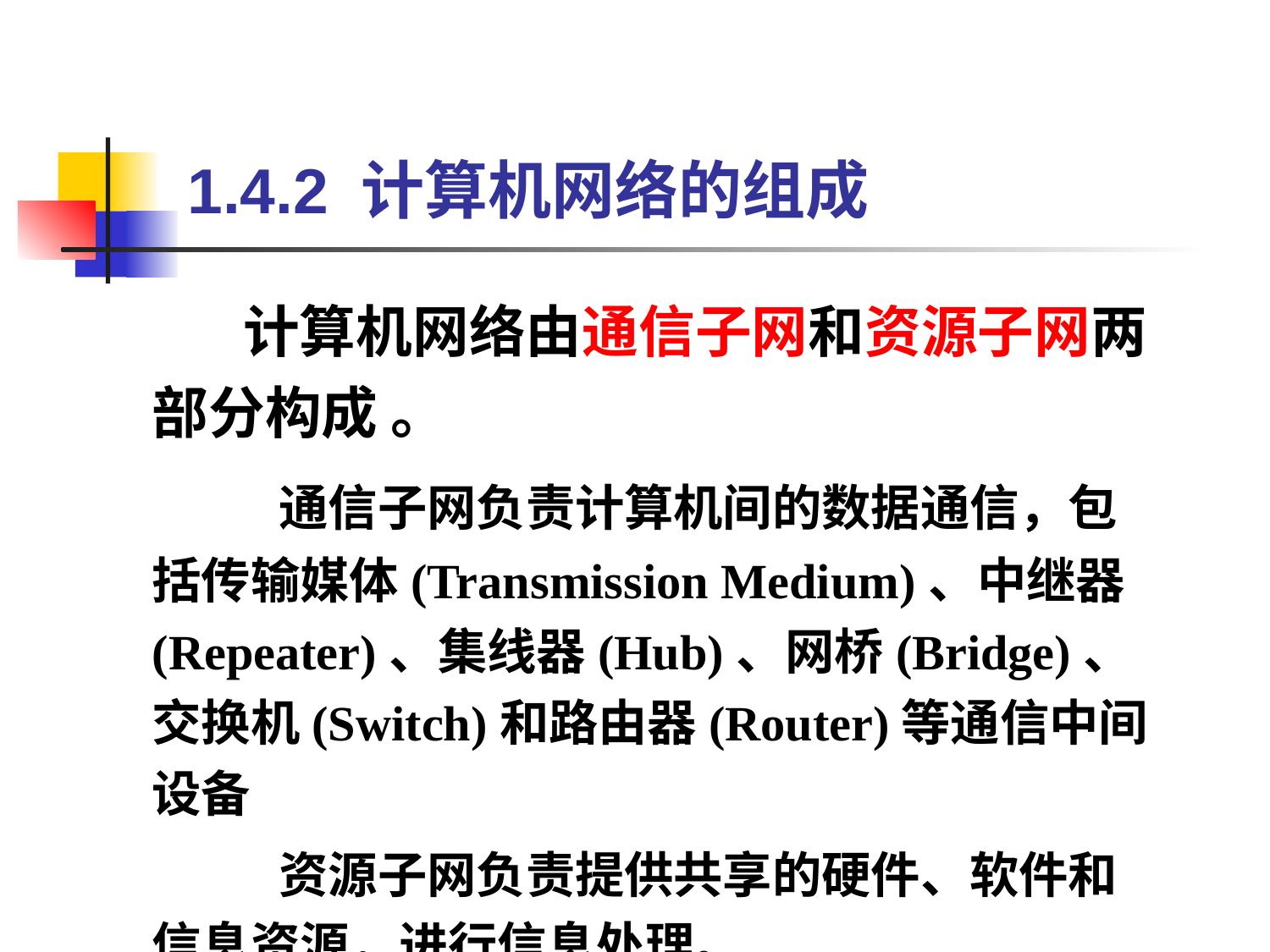

# 1.4.2 计算机网络的组成
      计算机网络由通信子网和资源子网两部分构成 。
	通信子网负责计算机间的数据通信，包括传输媒体(Transmission Medium)、中继器(Repeater)、集线器(Hub)、网桥(Bridge)、交换机(Switch)和路由器(Router)等通信中间设备
	资源子网负责提供共享的硬件、软件和信息资源，进行信息处理。